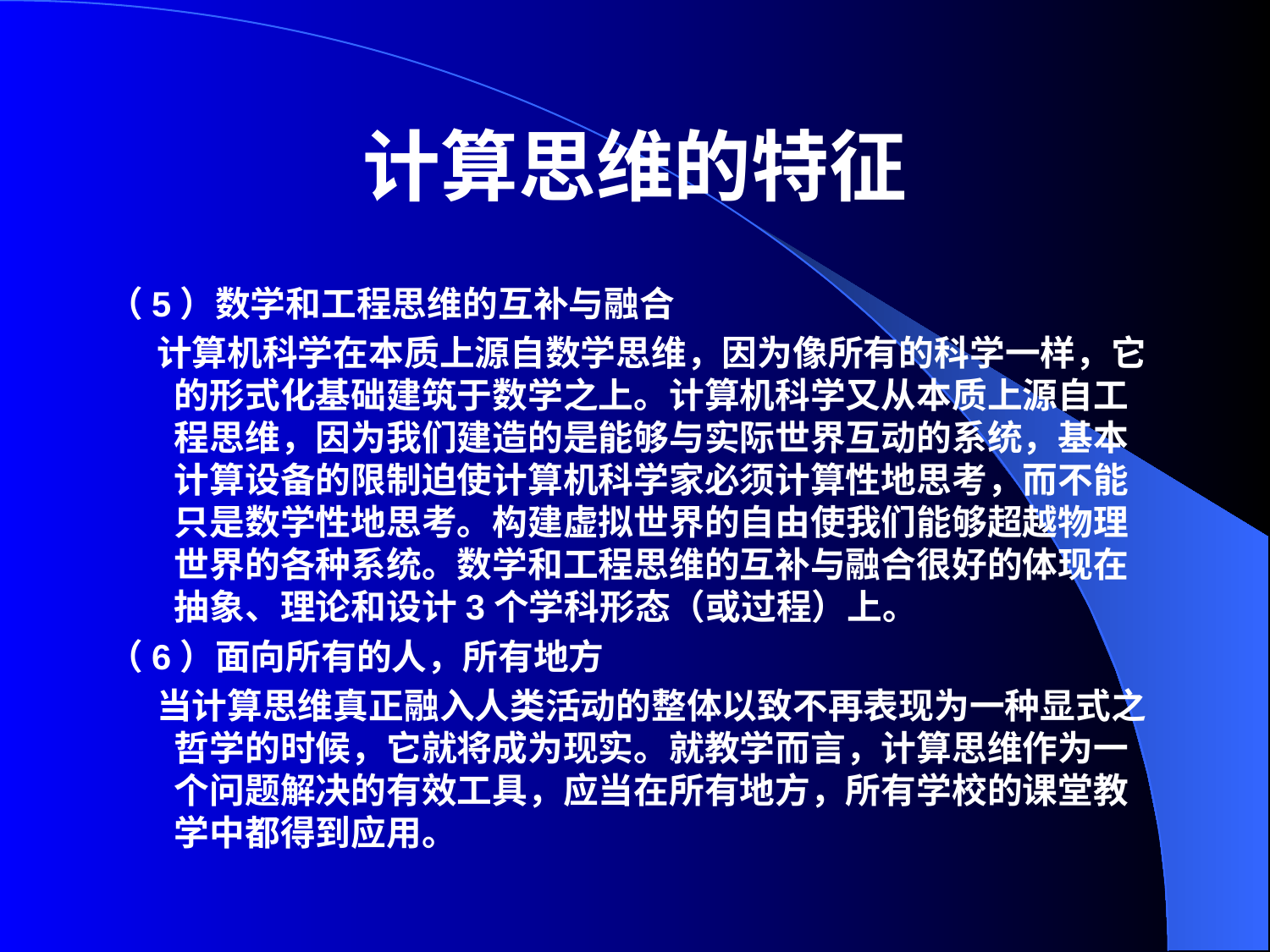

# 计算思维的特征
（5）数学和工程思维的互补与融合
     计算机科学在本质上源自数学思维，因为像所有的科学一样，它的形式化基础建筑于数学之上。计算机科学又从本质上源自工程思维，因为我们建造的是能够与实际世界互动的系统，基本计算设备的限制迫使计算机科学家必须计算性地思考，而不能只是数学性地思考。构建虚拟世界的自由使我们能够超越物理世界的各种系统。数学和工程思维的互补与融合很好的体现在抽象、理论和设计3个学科形态（或过程）上。
（6）面向所有的人，所有地方
     当计算思维真正融入人类活动的整体以致不再表现为一种显式之哲学的时候，它就将成为现实。就教学而言，计算思维作为一个问题解决的有效工具，应当在所有地方，所有学校的课堂教学中都得到应用。